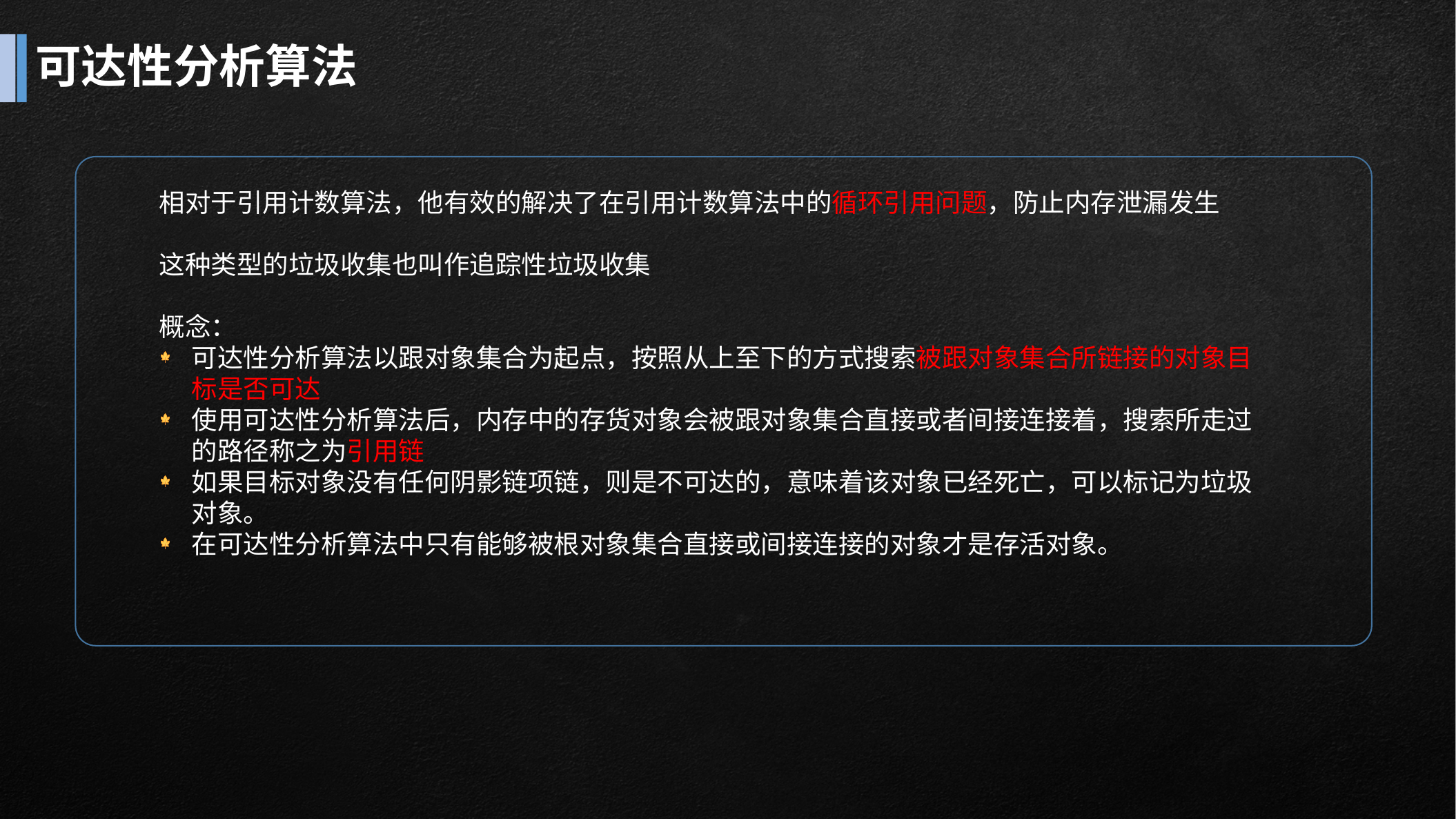

# 可达性分析算法

相对于引用计数算法，他有效的解决了在引用计数算法中的循环引用问题，防止内存泄漏发生

这种类型的垃圾收集也叫作追踪性垃圾收集

概念：
可达性分析算法以跟对象集合为起点，按照从上至下的方式搜索被跟对象集合所链接的对象目标是否可达
使用可达性分析算法后，内存中的存货对象会被跟对象集合直接或者间接连接着，搜索所走过的路径称之为引用链
如果目标对象没有任何阴影链项链，则是不可达的，意味着该对象已经死亡，可以标记为垃圾对象。
在可达性分析算法中只有能够被根对象集合直接或间接连接的对象才是存活对象。